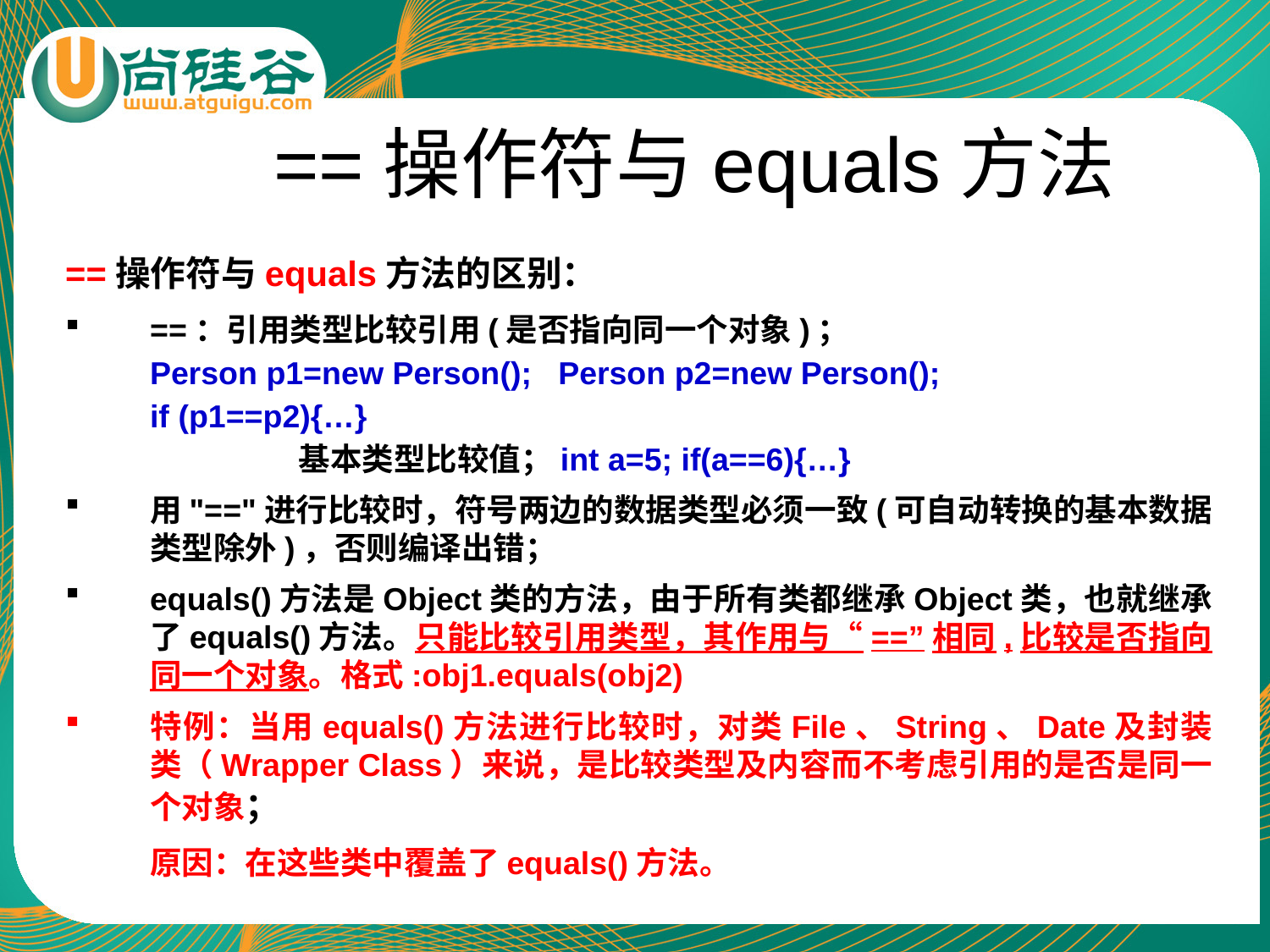

# ==操作符与equals方法
==操作符与equals方法的区别：

==：引用类型比较引用(是否指向同一个对象)；
	Person p1=new Person();   Person p2=new Person();
	if (p1==p2){…}
		  基本类型比较值；int a=5; if(a==6){…}
用"=="进行比较时，符号两边的数据类型必须一致(可自动转换的基本数据类型除外)，否则编译出错；
equals()方法是Object类的方法，由于所有类都继承Object类，也就继承了equals()方法。只能比较引用类型，其作用与“==”相同,比较是否指向同一个对象。格式:obj1.equals(obj2)
特例：当用equals()方法进行比较时，对类File、String、Date及封装类（Wrapper Class）来说，是比较类型及内容而不考虑引用的是否是同一个对象；
	原因：在这些类中覆盖了equals()方法。